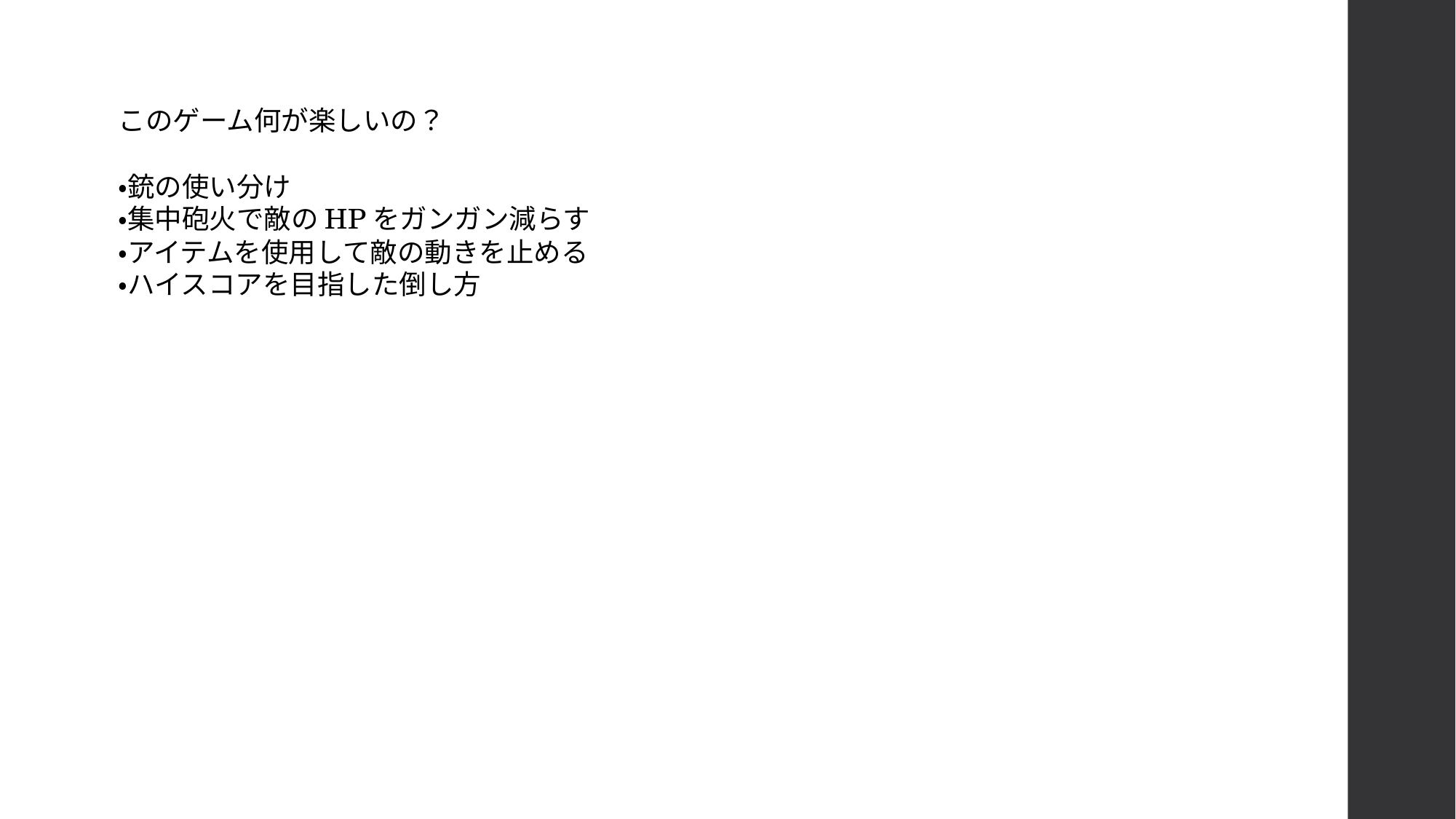

このゲーム何が楽しいの？

・銃の使い分け
・集中砲火で敵のHPをガンガン減らす
・アイテムを使用して敵の動きを止める
・ハイスコアを目指した倒し方